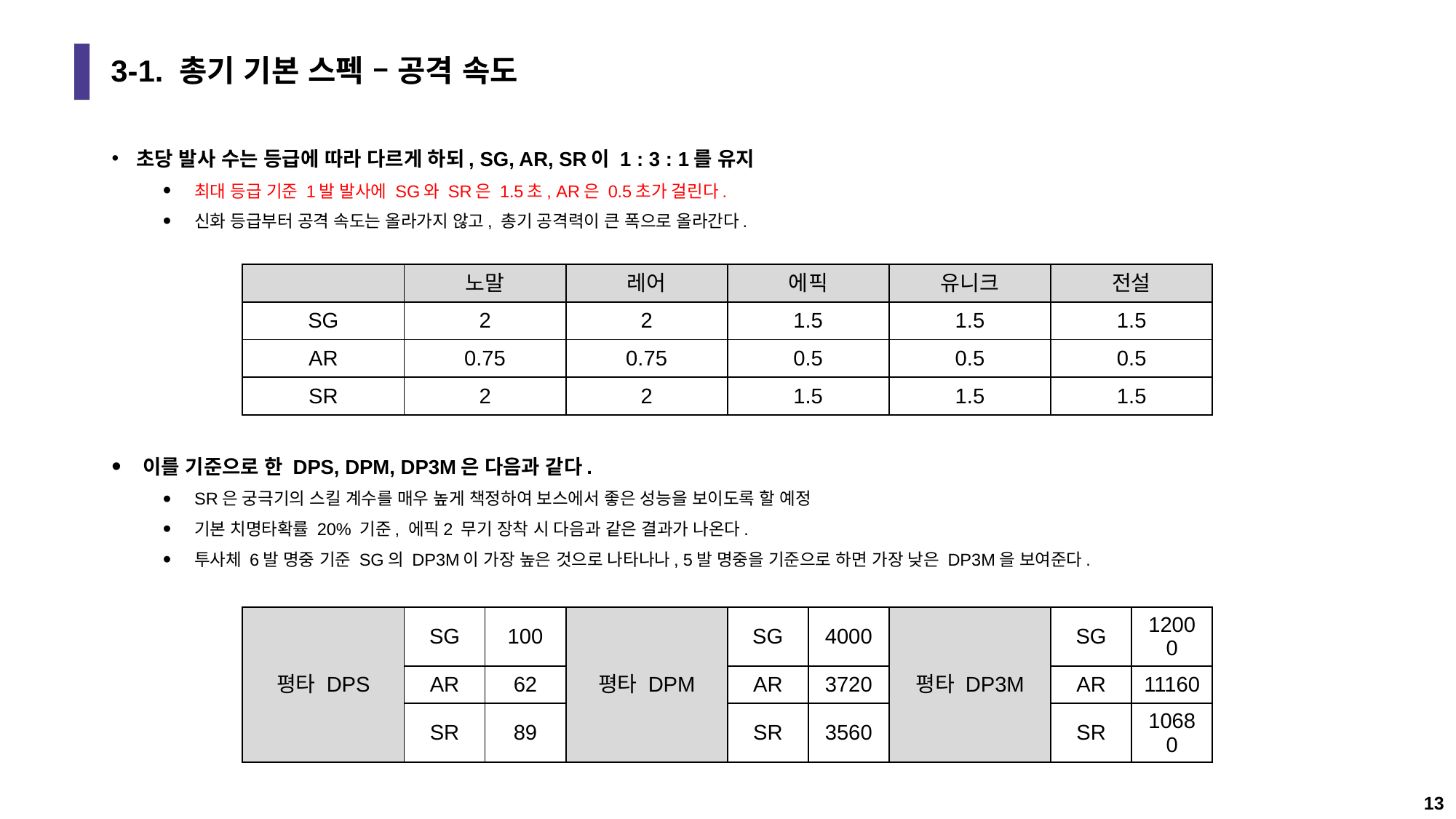

# 3-1. 총기 기본 스펙 – 공격 속도
초당 발사 수는 등급에 따라 다르게 하되, SG, AR, SR이 1 : 3 : 1를 유지
최대 등급 기준 1발 발사에 SG와 SR은 1.5초, AR은 0.5초가 걸린다.
신화 등급부터 공격 속도는 올라가지 않고, 총기 공격력이 큰 폭으로 올라간다.

이를 기준으로 한 DPS, DPM, DP3M은 다음과 같다.
SR은 궁극기의 스킬 계수를 매우 높게 책정하여 보스에서 좋은 성능을 보이도록 할 예정
기본 치명타확률 20% 기준, 에픽2 무기 장착 시 다음과 같은 결과가 나온다.
투사체 6발 명중 기준 SG의 DP3M이 가장 높은 것으로 나타나나, 5발 명중을 기준으로 하면 가장 낮은 DP3M을 보여준다.

|  | 노말 | 레어 | 에픽 | 유니크 | 전설 |
| --- | --- | --- | --- | --- | --- |
| SG | 2 | 2 | 1.5 | 1.5 | 1.5 |
| AR | 0.75 | 0.75 | 0.5 | 0.5 | 0.5 |
| SR | 2 | 2 | 1.5 | 1.5 | 1.5 |
| 평타 DPS | SG | 100 | 평타 DPM | SG | 4000 | 평타 DP3M | SG | 12000 |
| --- | --- | --- | --- | --- | --- | --- | --- | --- |
| AR | AR | 62 | 1.5 | AR | 3720 | 1.8 | AR | 11160 |
| SR | SR | 89 | 0.5 | SR | 3560 | 0.61 | SR | 10680 |